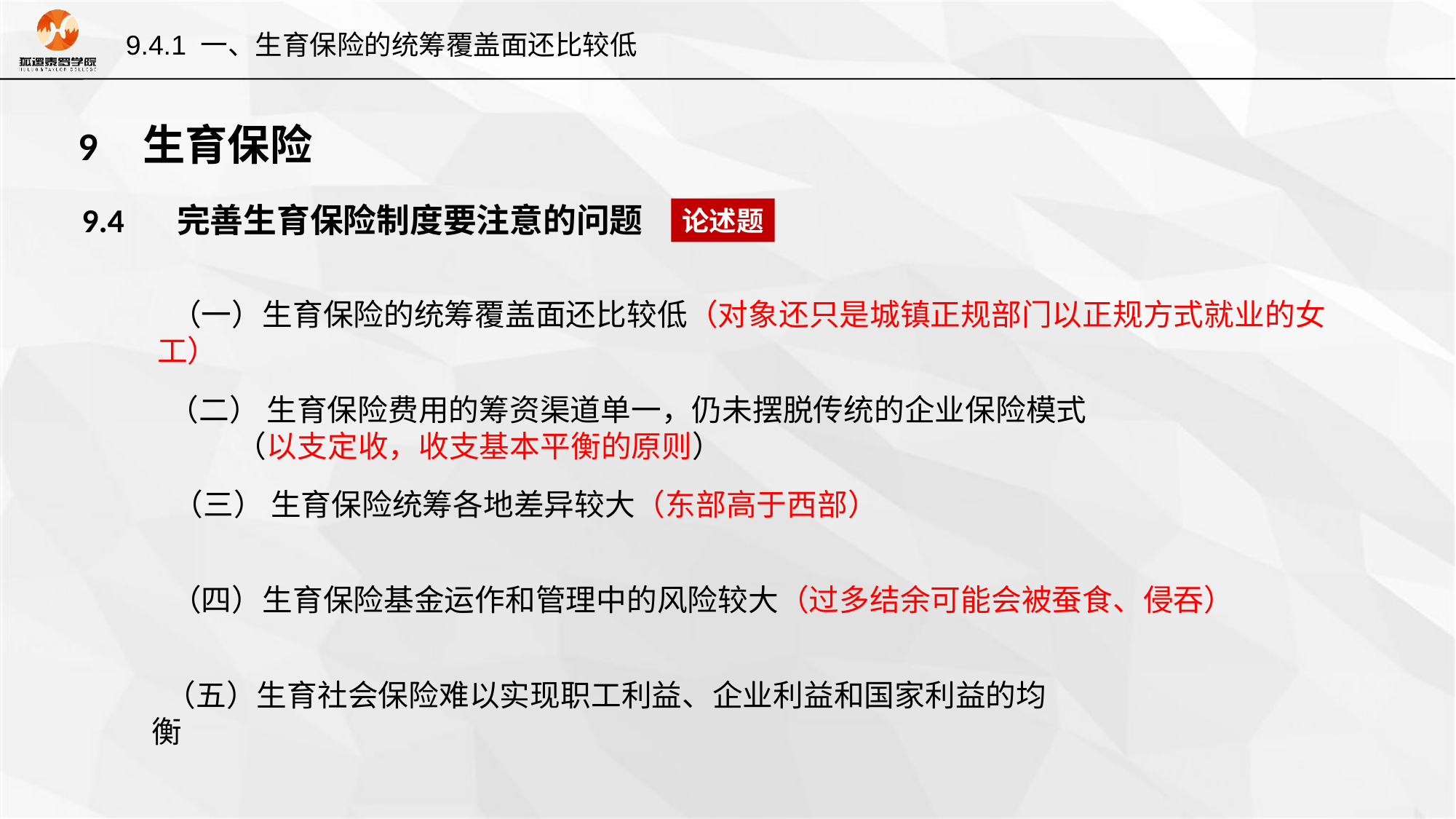

9.4.1 一、生育保险的统筹覆盖面还比较低
9    生育保险
9.4      完善生育保险制度要注意的问题
论述题
 （一）生育保险的统筹覆盖面还比较低（对象还只是城镇正规部门以正规方式就业的女工）
（二） 生育保险费用的筹资渠道单一，仍未摆脱传统的企业保险模式
         （以支定收，收支基本平衡的原则）
（三） 生育保险统筹各地差异较大（东部高于西部）
 （四）生育保险基金运作和管理中的风险较大（过多结余可能会被蚕食、侵吞）
 （五）生育社会保险难以实现职工利益、企业利益和国家利益的均衡